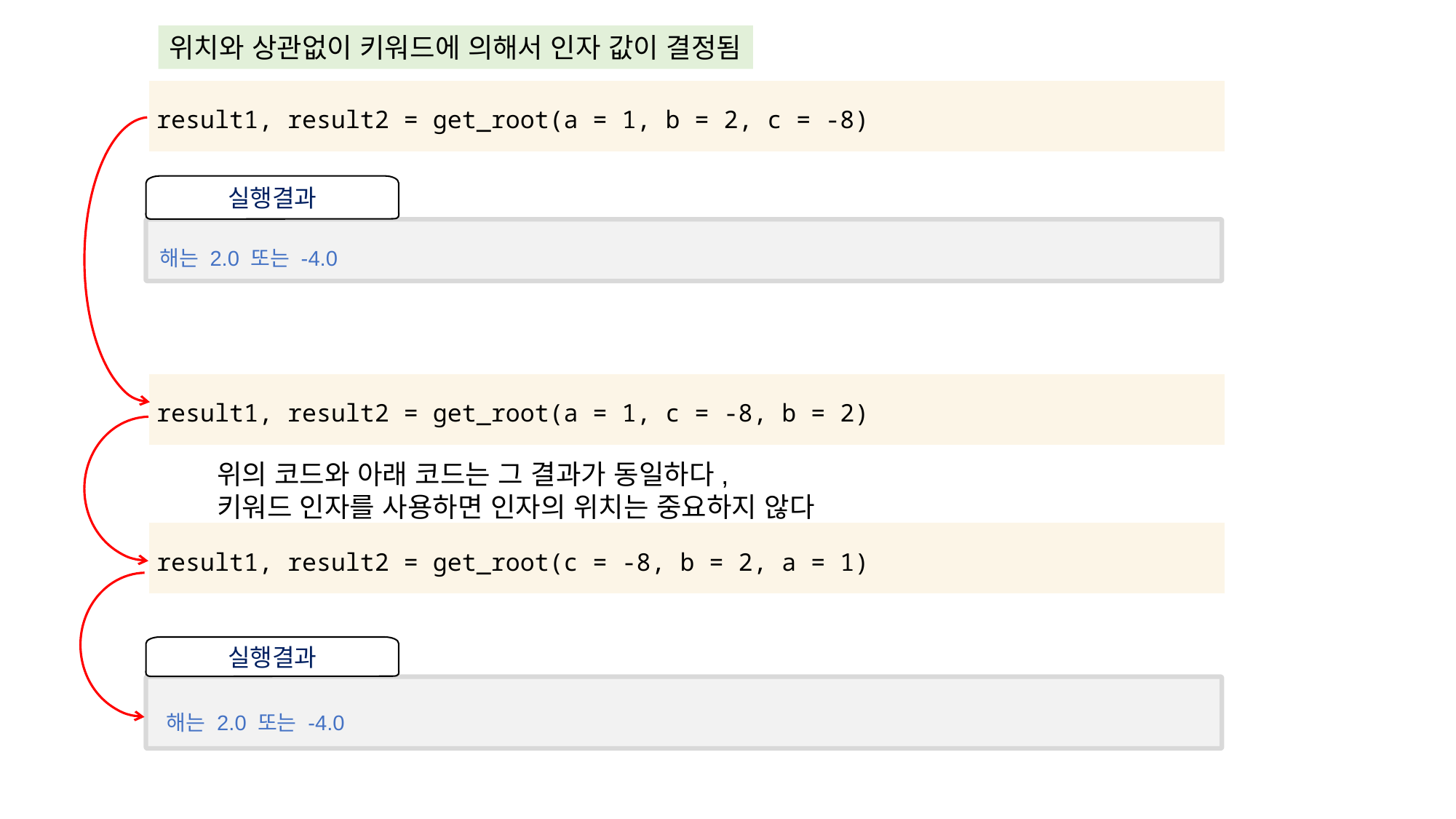

위치와 상관없이 키워드에 의해서 인자 값이 결정됨
| result1, result2 = get\_root(a = 1, b = 2, c = -8) |
| --- |

실행결과

해는 2.0 또는 -4.0
| result1, result2 = get\_root(a = 1, c = -8, b = 2) |
| --- |

위의 코드와 아래 코드는 그 결과가 동일하다,
키워드 인자를 사용하면 인자의 위치는 중요하지 않다
| result1, result2 = get\_root(c = -8, b = 2, a = 1) |
| --- |

실행결과

해는 2.0 또는 -4.0